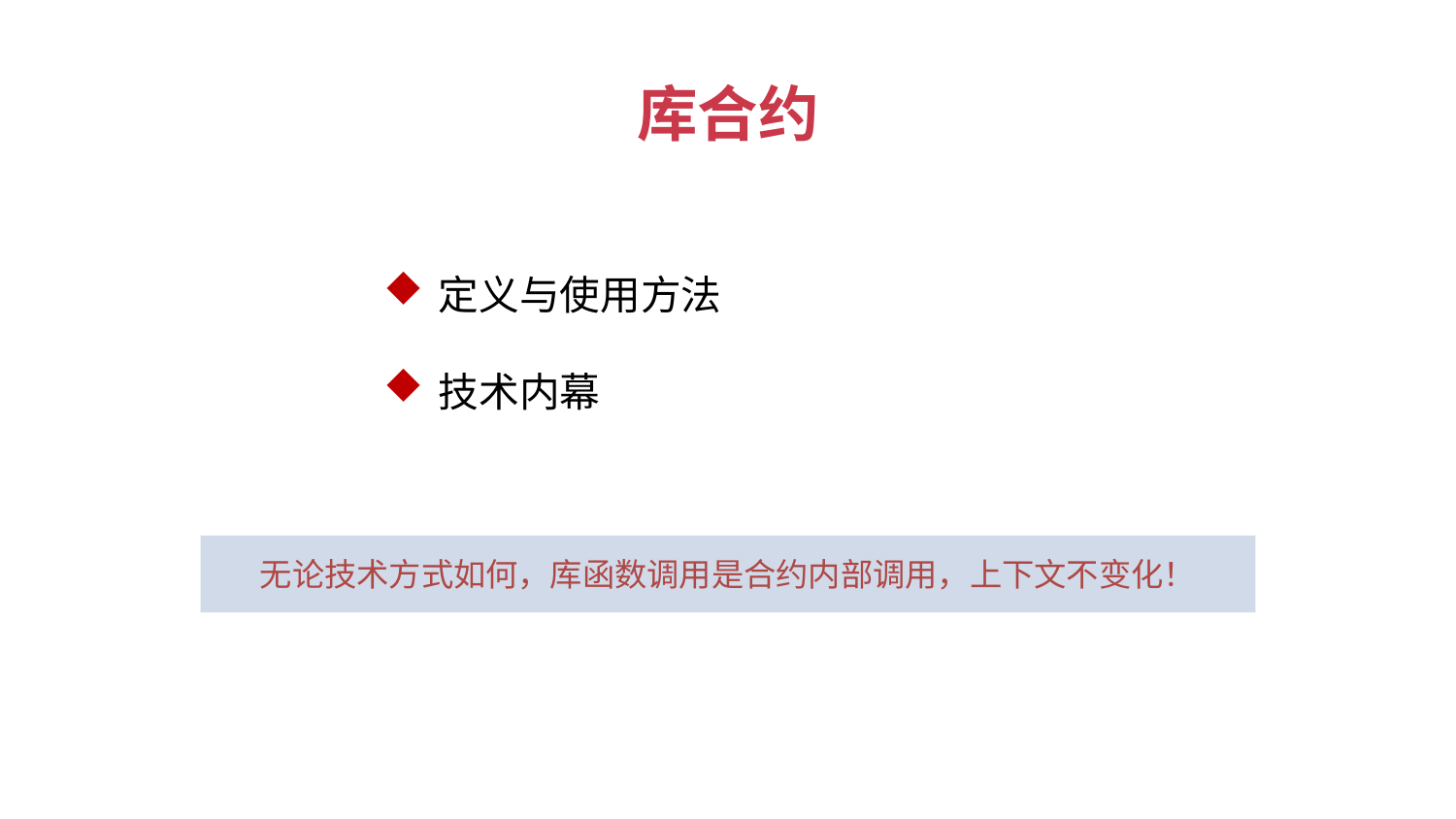

库合约
定义与使用方法
技术内幕
无论技术方式如何，库函数调用是合约内部调用，上下文不变化！